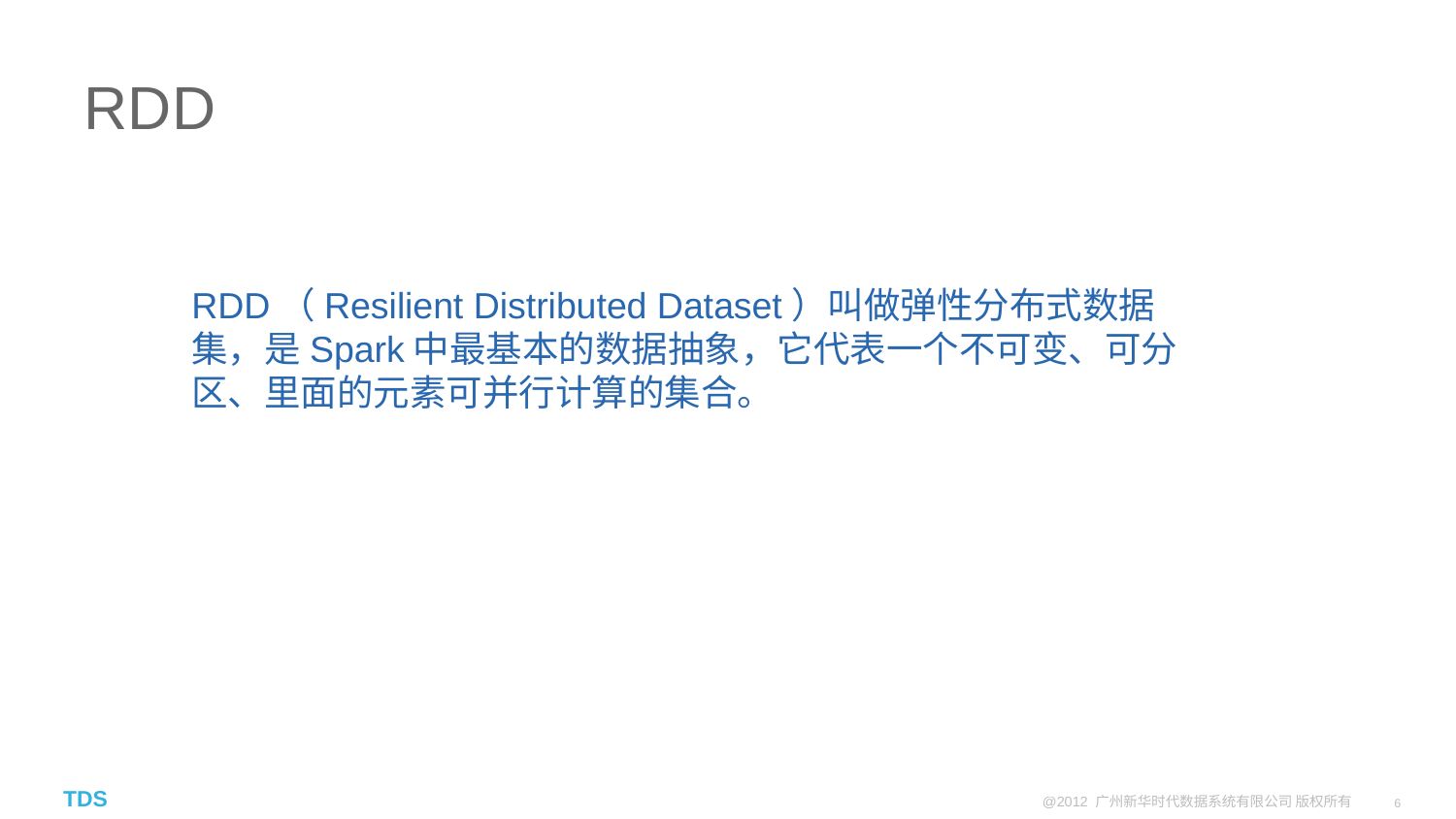

# RDD

RDD（Resilient Distributed Dataset）叫做弹性分布式数据集，是Spark中最基本的数据抽象，它代表一个不可变、可分区、里面的元素可并行计算的集合。